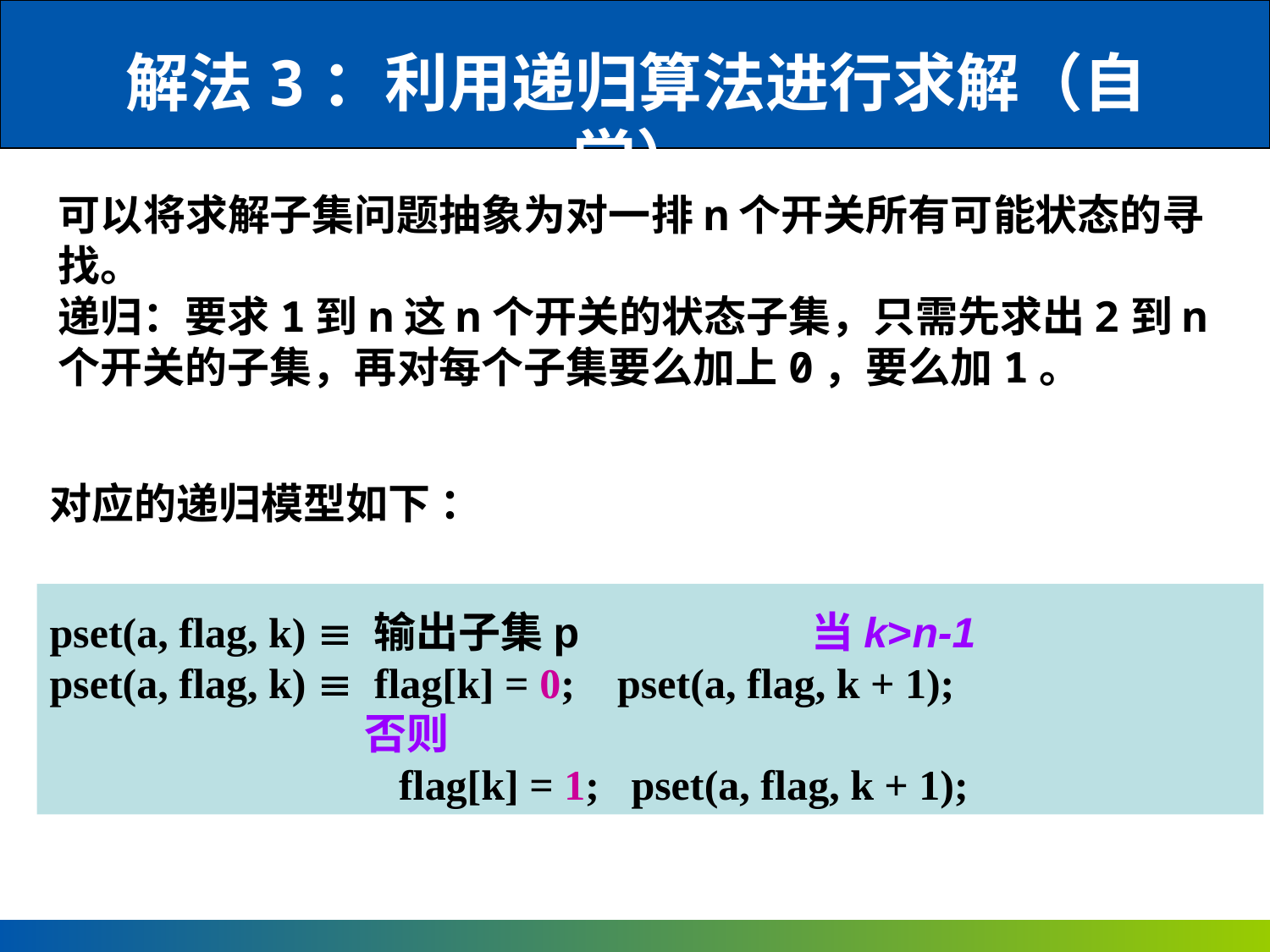

解法3：利用递归算法进行求解（自学）
可以将求解子集问题抽象为对一排n个开关所有可能状态的寻找。
递归：要求1到n这n个开关的状态子集，只需先求出2到n个开关的子集，再对每个子集要么加上0，要么加1。
对应的递归模型如下 ：
pset(a, flag, k) ≡ 输出子集p		当k>n-1
pset(a, flag, k) ≡  flag[k] = 0;    pset(a, flag, k + 1);
                                否则
                                 flag[k] = 1;   pset(a, flag, k + 1);